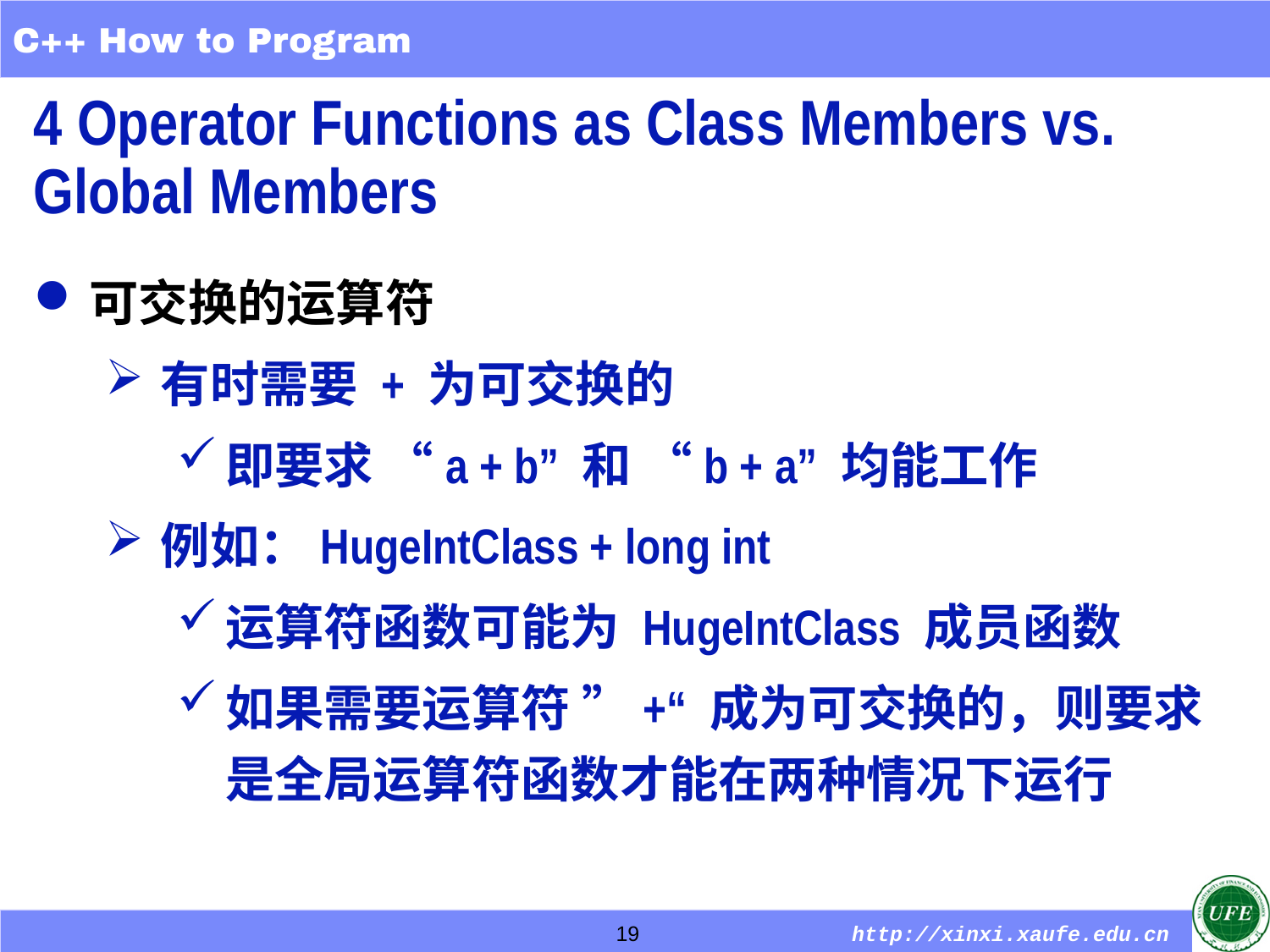

4 Operator Functions as Class Members vs. Global Members
可交换的运算符
有时需要 + 为可交换的
即要求 “a + b” 和 “b + a” 均能工作
例如：HugeIntClass + long int
运算符函数可能为 HugeIntClass 成员函数
如果需要运算符 ”+“ 成为可交换的，则要求是全局运算符函数才能在两种情况下运行
19